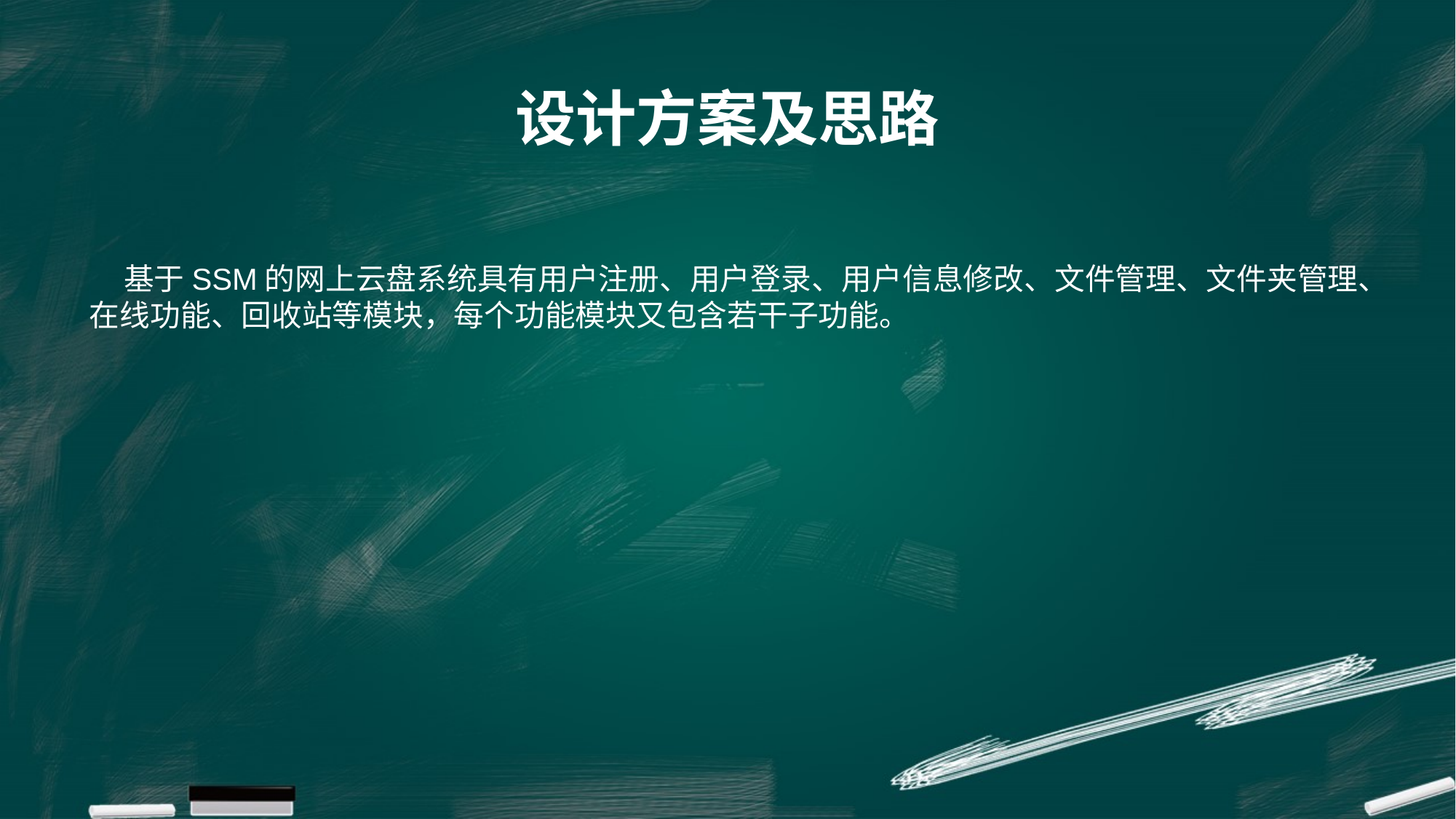

设计方案及思路
    基于SSM的网上云盘系统具有用户注册、用户登录、用户信息修改、文件管理、文件夹管理、在线功能、回收站等模块，每个功能模块又包含若干子功能。